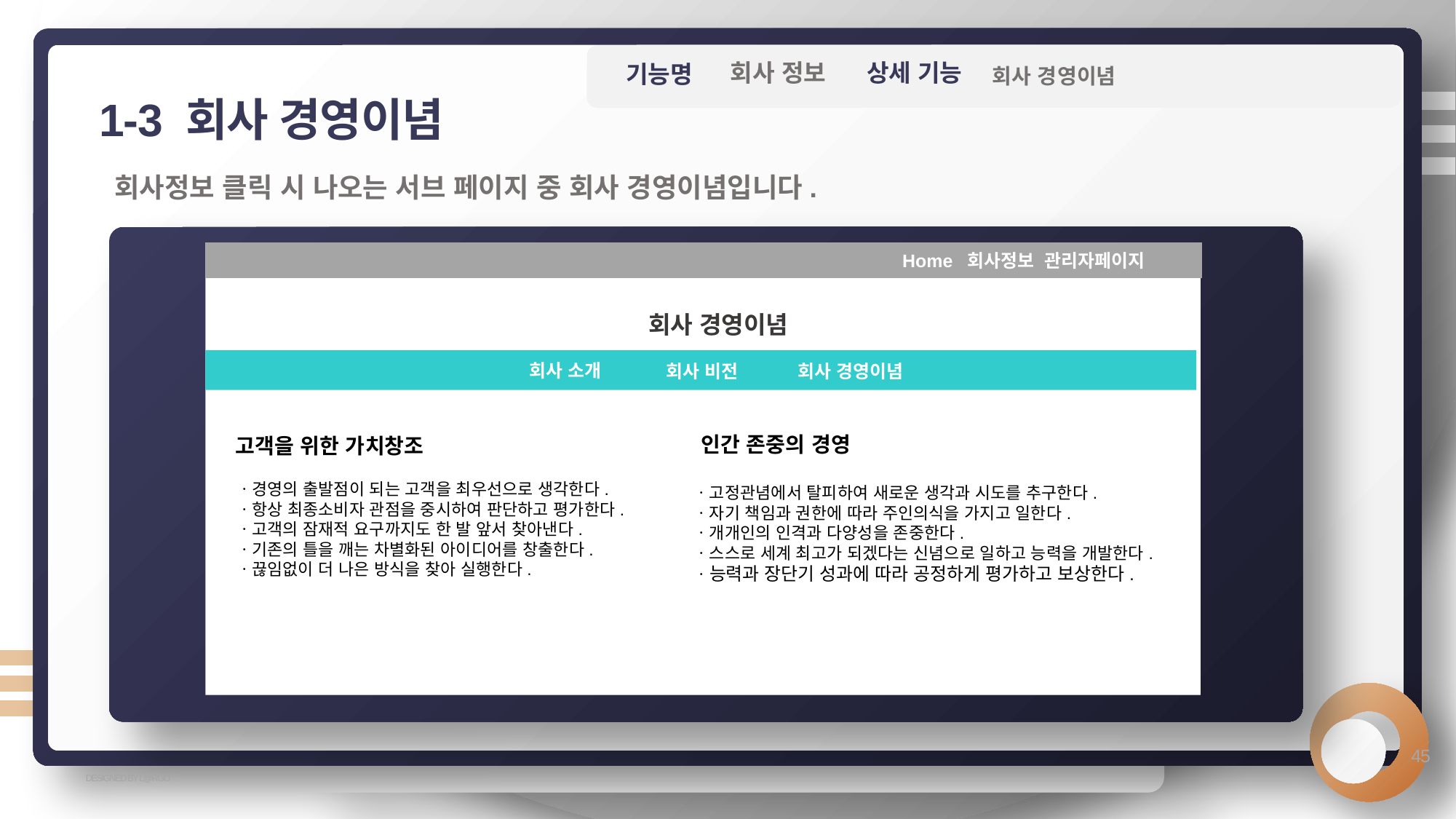

상세 기능
회사 정보
기능명
회사 경영이념
1-3 회사 경영이념
회사정보 클릭 시 나오는 서브 페이지 중 회사 경영이념입니다.

Home  회사정보  관리자페이지
회사 경영이념

회사 소개
회사 경영이념
회사 비전
인간 존중의 경영
고객을 위한 가치창조
ㆍ경영의 출발점이 되는 고객을 최우선으로 생각한다.
ㆍ항상 최종소비자 관점을 중시하여 판단하고 평가한다.
ㆍ고객의 잠재적 요구까지도 한 발 앞서 찾아낸다.
ㆍ기존의 틀을 깨는 차별화된 아이디어를 창출한다.
ㆍ끊임없이 더 나은 방식을 찾아 실행한다.
ㆍ고정관념에서 탈피하여 새로운 생각과 시도를 추구한다.
ㆍ자기 책임과 권한에 따라 주인의식을 가지고 일한다.
ㆍ개개인의 인격과 다양성을 존중한다.
ㆍ스스로 세계 최고가 되겠다는 신념으로 일하고 능력을 개발한다.
ㆍ능력과 장단기 성과에 따라 공정하게 평가하고 보상한다.
45
DESIGNED BY L@RGO